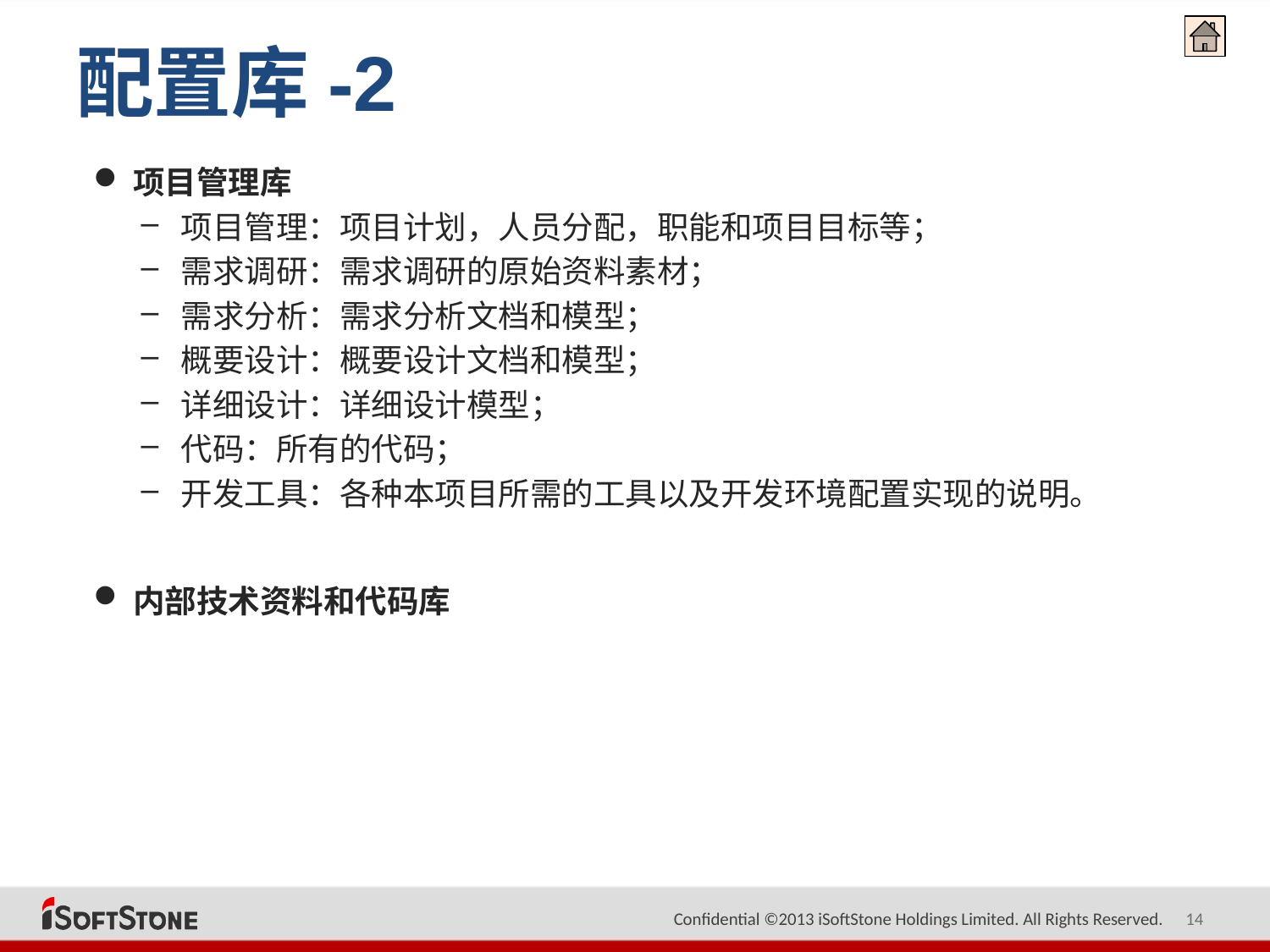

# 配置库-2
项目管理库
项目管理：项目计划，人员分配，职能和项目目标等；
需求调研：需求调研的原始资料素材；
需求分析：需求分析文档和模型；
概要设计：概要设计文档和模型；
详细设计：详细设计模型；
代码：所有的代码；
开发工具：各种本项目所需的工具以及开发环境配置实现的说明。

内部技术资料和代码库

14